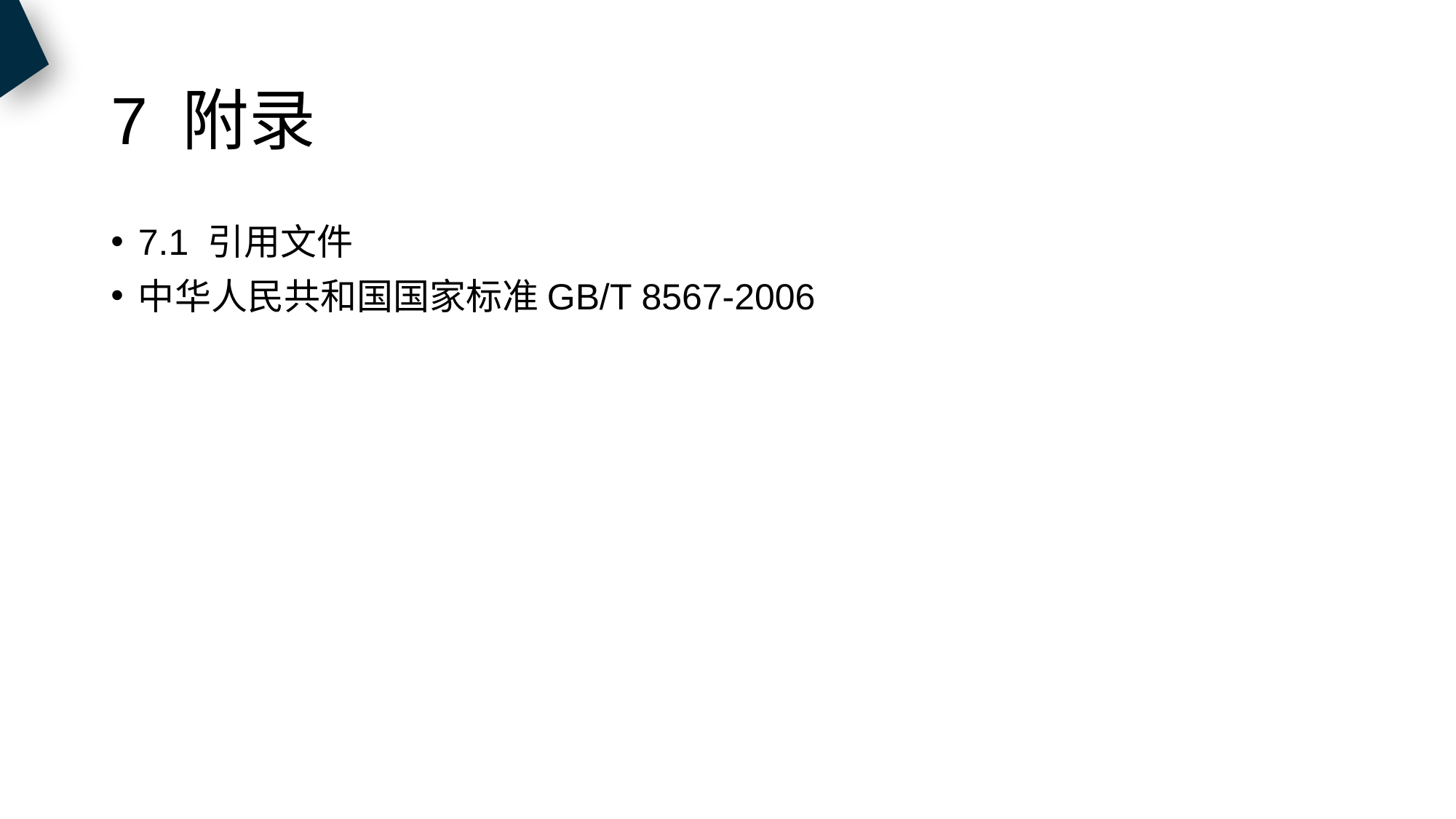

# 7 附录
7.1 引用文件
中华人民共和国国家标准GB/T 8567-2006